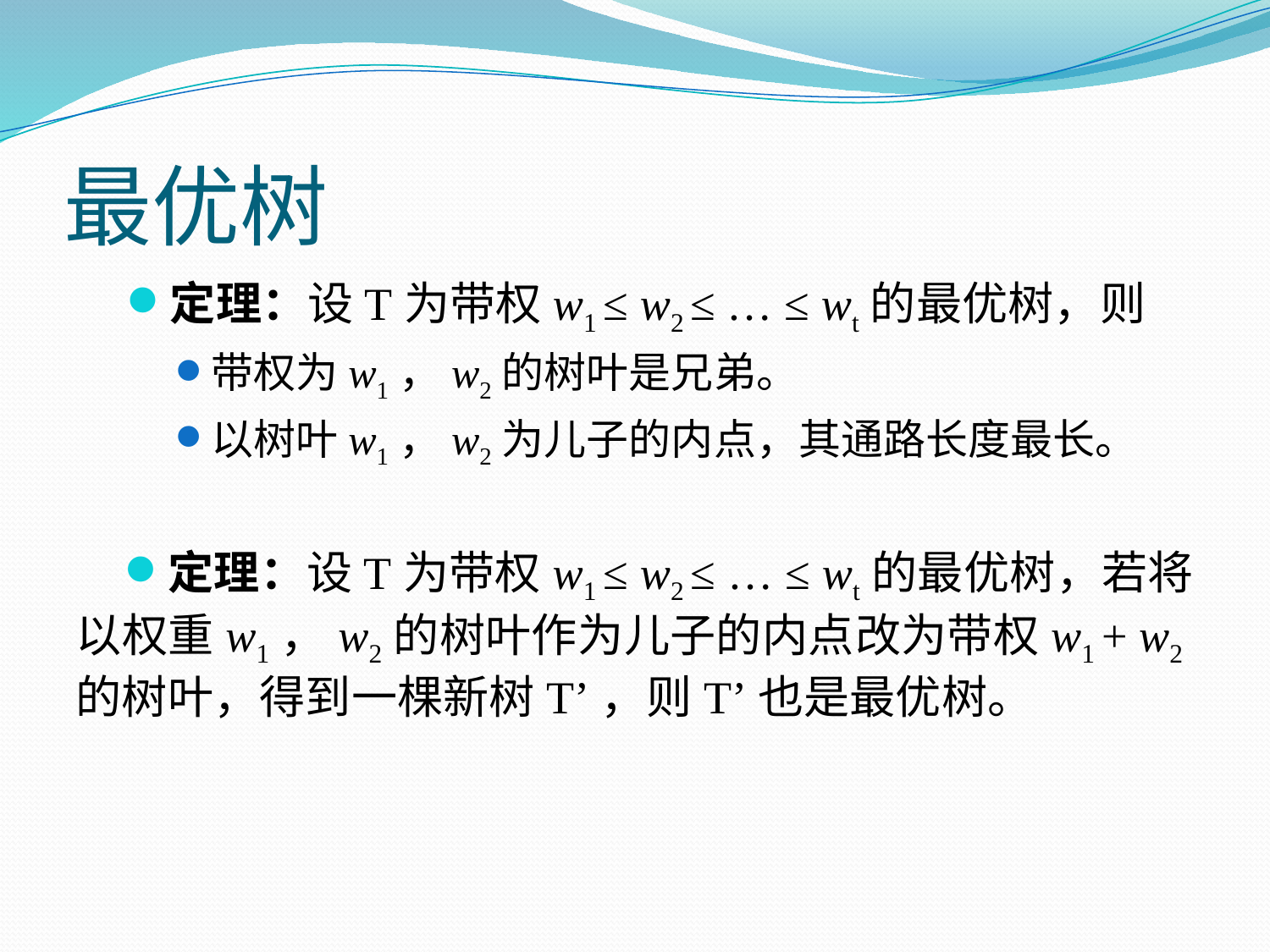

# 最优树
定理：设T为带权w1 ≤ w2 ≤ … ≤ wt的最优树，则
带权为w1，w2的树叶是兄弟。
以树叶w1，w2为儿子的内点，其通路长度最长。

定理：设T为带权w1 ≤ w2 ≤ … ≤ wt的最优树，若将以权重w1，w2的树叶作为儿子的内点改为带权w1 + w2的树叶，得到一棵新树T’，则T’也是最优树。